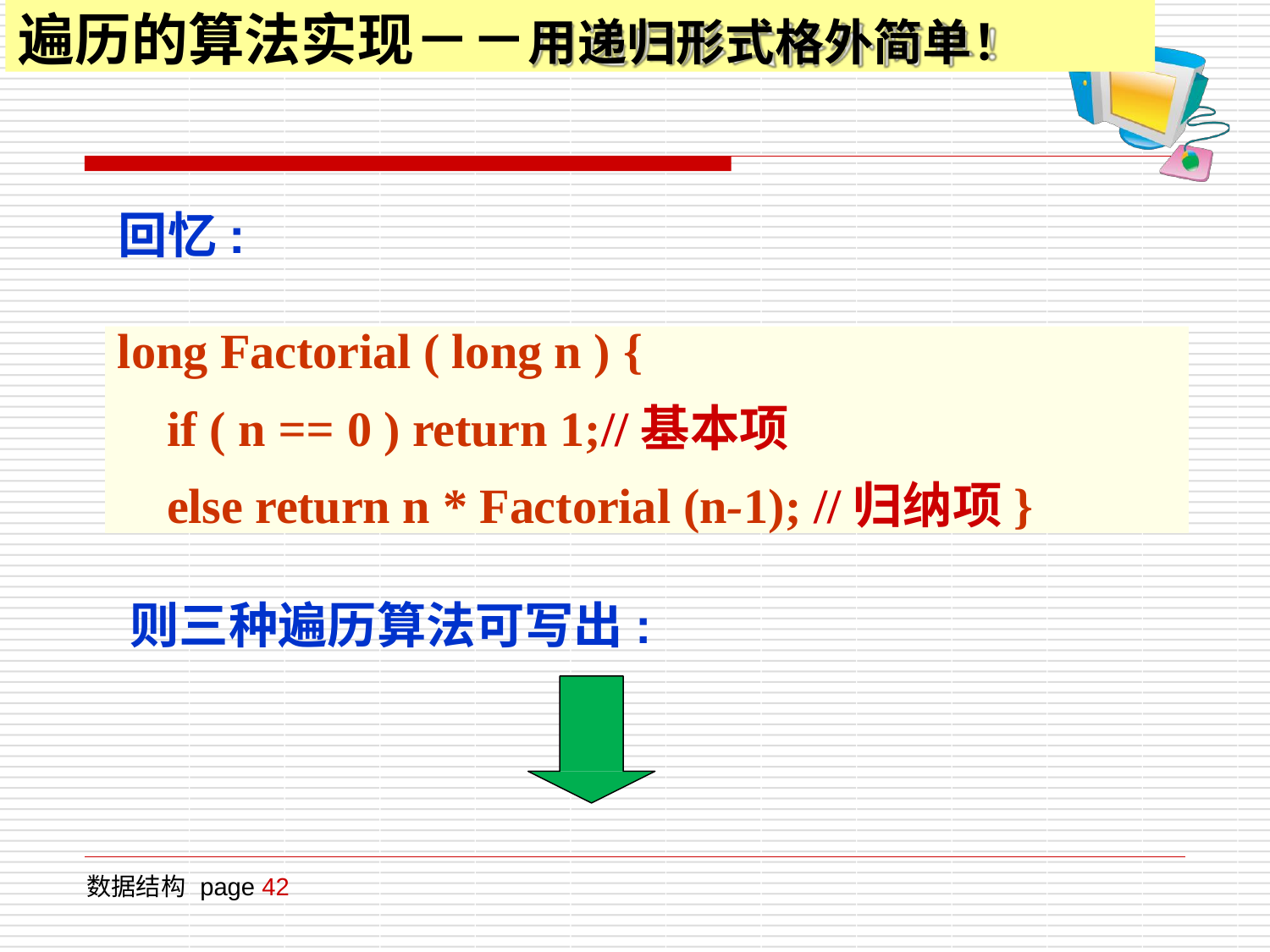

# 遍历的算法实现－－用递归形式格外简单！

回忆:
long Factorial ( long n ) {
if ( n == 0 ) return 1;//基本项
else return n * Factorial (n-1); //归纳项}
则三种遍历算法可写出:

数据结构 page 42